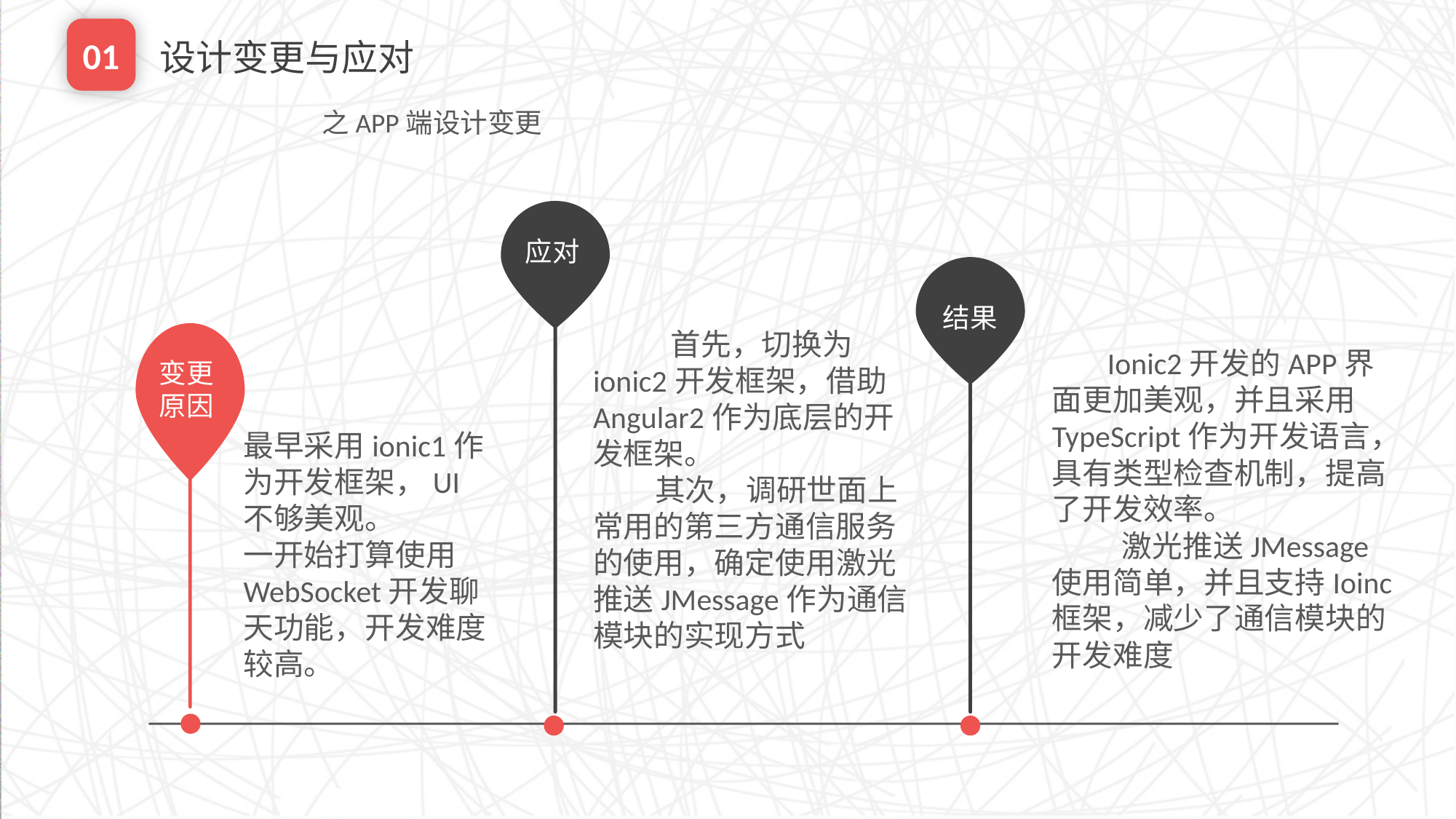

设计变更与应对
01
之APP端设计变更

e7d195523061f1c0205959036996ad55c215b892a7aac5c0B9ADEF7896FB48F2EF97163A2DE1401E1875DEDC438B7864AD24CA23553DBBBD975DAF4CAD4A2592689FFB6CEE59FFA55B2702D0E5EE29CDFC0DD98BC7D6A39AC4E055256EE11BBEDCDB7C9722D66262996B68DE860BD3C77EBCAECB599909EC0E07B61811075331ABCDE6990254B8C8
应对

结果
         首先，切换为ionic2开发框架，借助Angular2作为底层的开发框架。
       其次，调研世面上常用的第三方通信服务的使用，确定使用激光推送JMessage作为通信模块的实现方式

        Ionic2开发的APP界面更加美观，并且采用TypeScript作为开发语言，具有类型检查机制，提高了开发效率。
        激光推送JMessage使用简单，并且支持Ioinc框架，减少了通信模块的开发难度
变更原因
最早采用ionic1作为开发框架，UI不够美观。
一开始打算使用WebSocket开发聊天功能，开发难度较高。